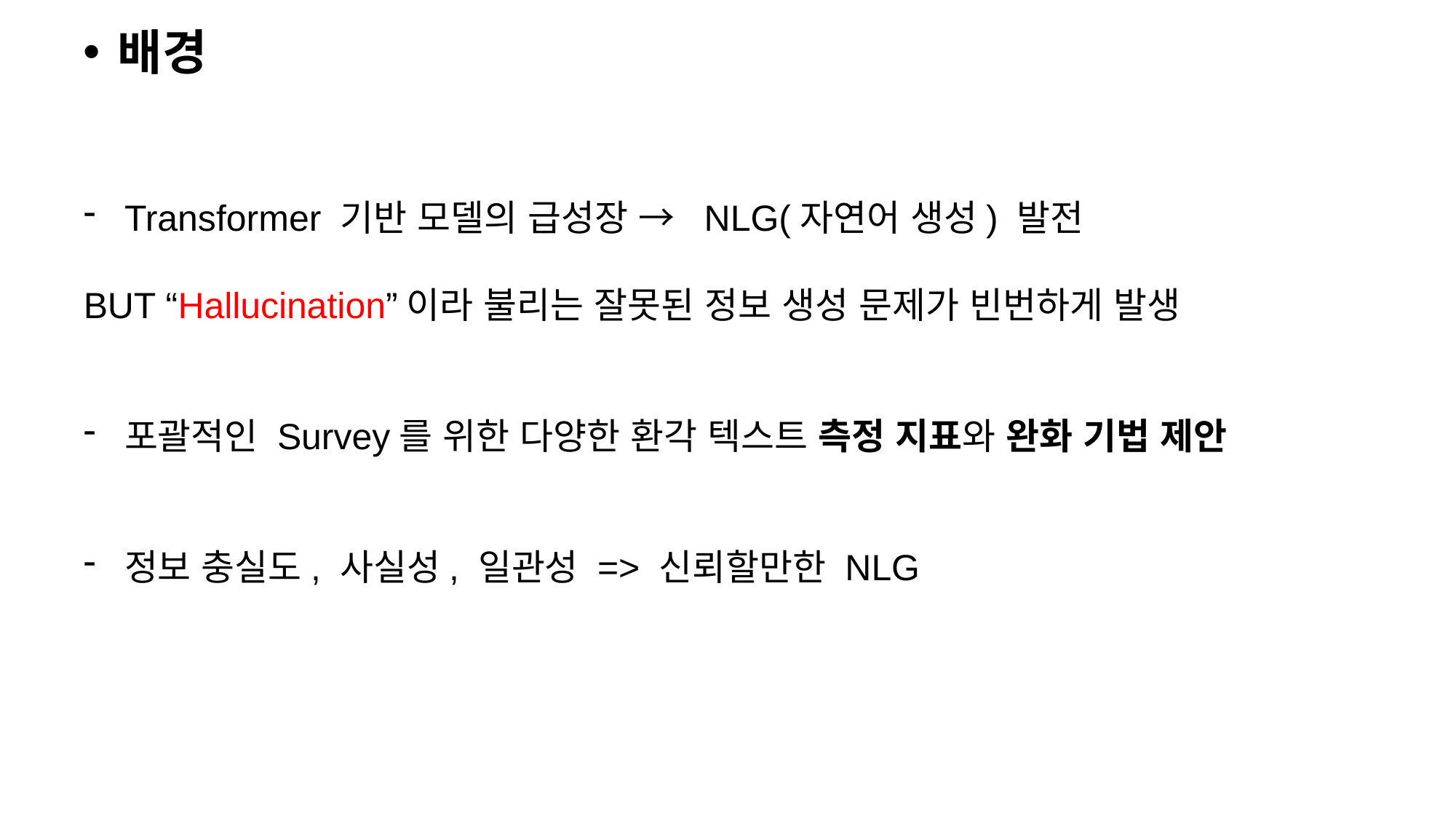

배경
Transformer 기반 모델의 급성장 →  NLG(자연어 생성) 발전

BUT “Hallucination”이라 불리는 잘못된 정보 생성 문제가 빈번하게 발생

포괄적인 Survey를 위한 다양한 환각 텍스트 측정 지표와 완화 기법 제안

정보 충실도, 사실성, 일관성 => 신뢰할만한 NLG